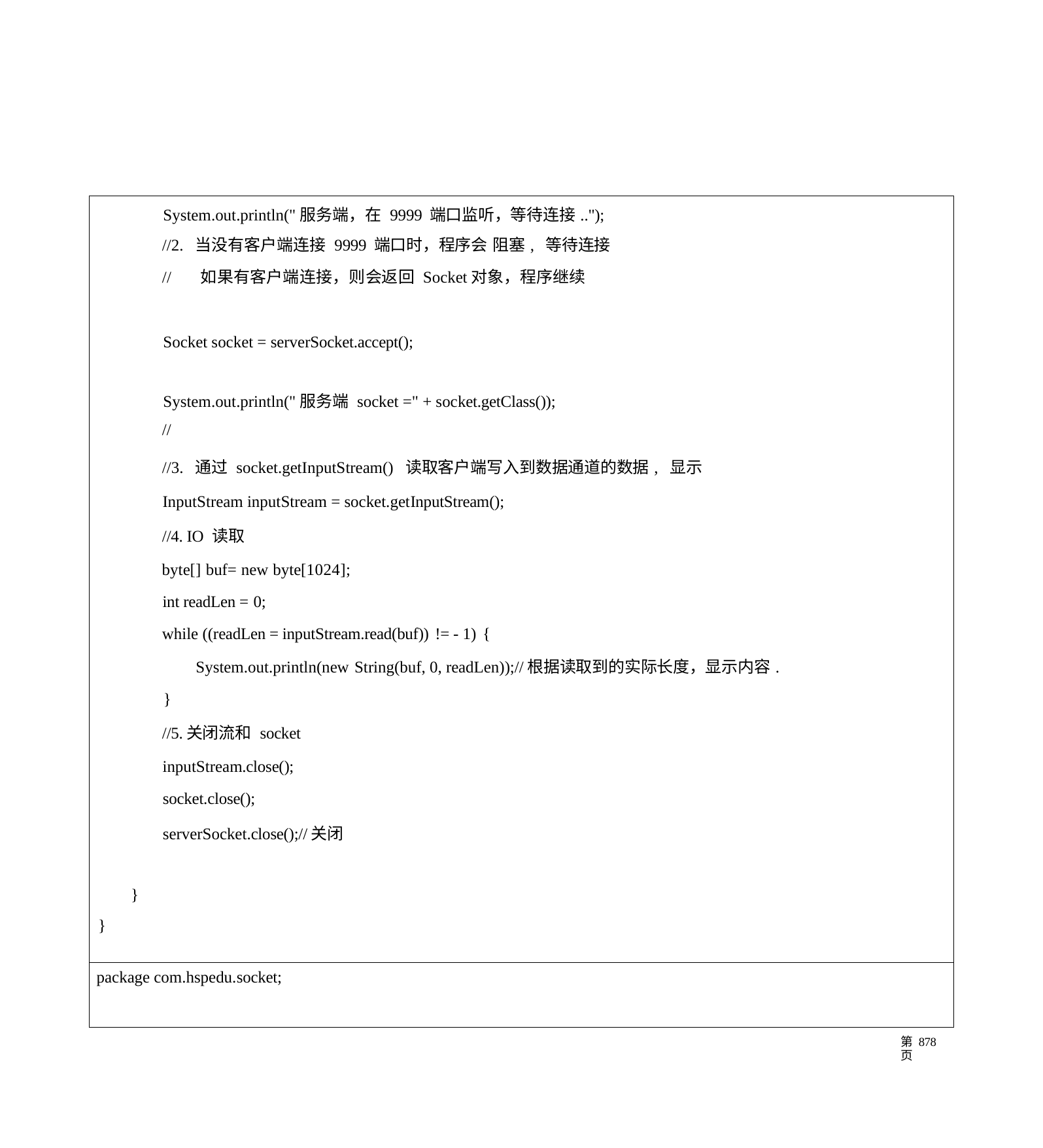

| System.out.println("服务端，在 9999 端口监听，等待连接.."); //2. 当没有客户端连接 9999 端口时，程序会 阻塞, 等待连接 // 如果有客户端连接，则会返回 Socket对象，程序继续 Socket socket = serverSocket.accept(); System.out.println("服务端 socket =" + socket.getClass()); // //3. 通过 socket.getInputStream() 读取客户端写入到数据通道的数据, 显示 InputStream inputStream = socket.getInputStream(); //4. IO 读取 byte[] buf= new byte[1024]; int readLen = 0; while ((readLen = inputStream.read(buf)) != - 1) { System.out.println(new String(buf, 0, readLen));//根据读取到的实际长度，显示内容. } //5.关闭流和 socket inputStream.close(); socket.close(); serverSocket.close();//关闭 } } |
| --- |
| package com.hspedu.socket; |

第 878页